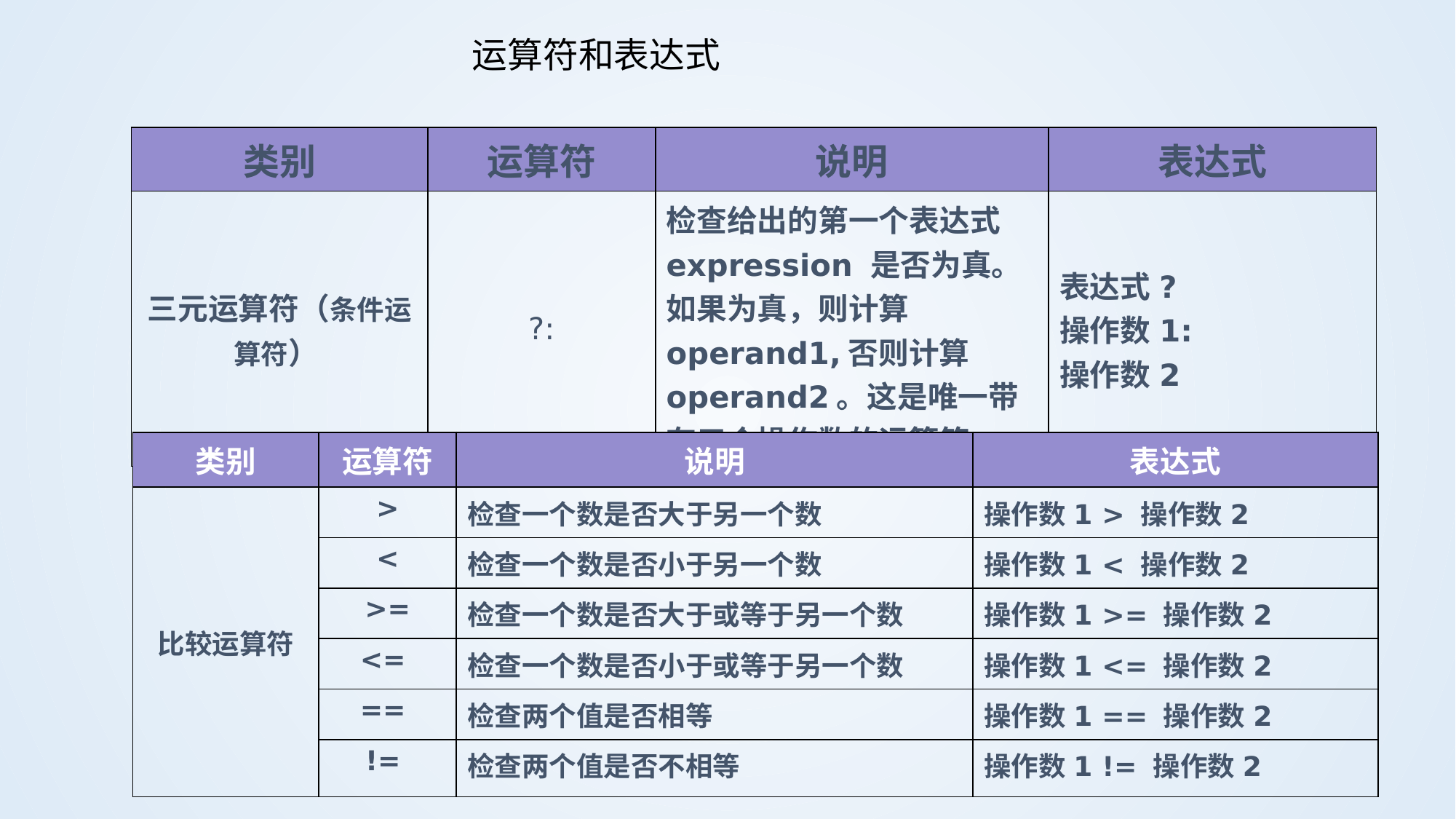

# 运算符和表达式
| 类别 | 运算符 | 说明 | 表达式 |
| --- | --- | --- | --- |
| 三元运算符（条件运算符） | ?: | 检查给出的第一个表达式 expression 是否为真。如果为真，则计算 operand1,否则计算 operand2。这是唯一带有三个操作数的运算符 | 表达式? 操作数1: 操作数2 |
| 类别 | 运算符 | 说明 | 表达式 |
| --- | --- | --- | --- |
| 比较运算符 | > | 检查一个数是否大于另一个数 | 操作数1 > 操作数2 |
|  | < | 检查一个数是否小于另一个数 | 操作数1 < 操作数2 |
|  | >= | 检查一个数是否大于或等于另一个数 | 操作数1 >= 操作数2 |
|  | <= | 检查一个数是否小于或等于另一个数 | 操作数1 <= 操作数2 |
|  | == | 检查两个值是否相等 | 操作数1 == 操作数2 |
|  | != | 检查两个值是否不相等 | 操作数1 != 操作数2 |